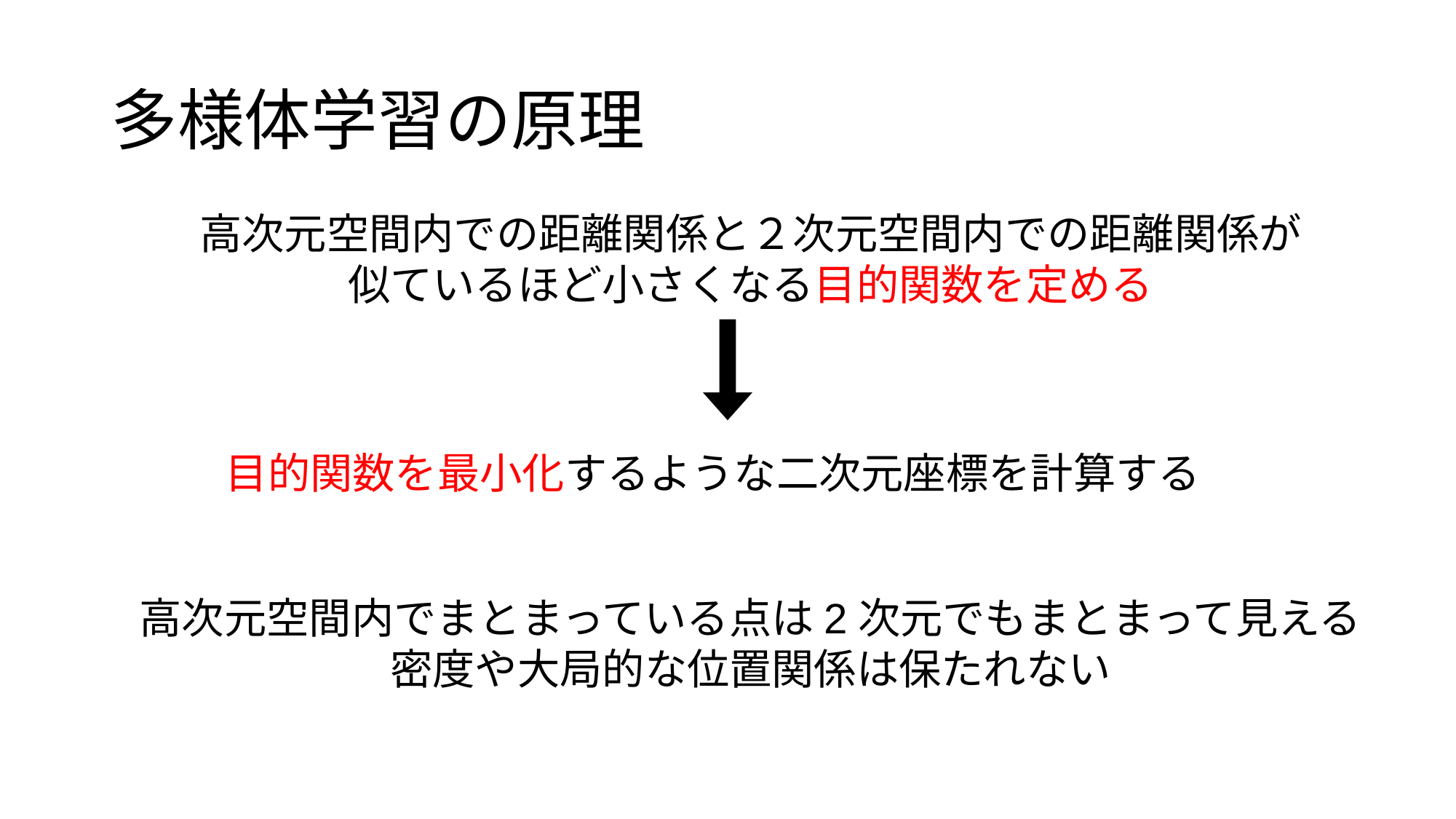

# 多様体学習の原理
高次元空間内での距離関係と２次元空間内での距離関係が似ているほど小さくなる目的関数を定める

目的関数を最小化するような二次元座標を計算する
高次元空間内でまとまっている点は2次元でもまとまって見える
密度や大局的な位置関係は保たれない